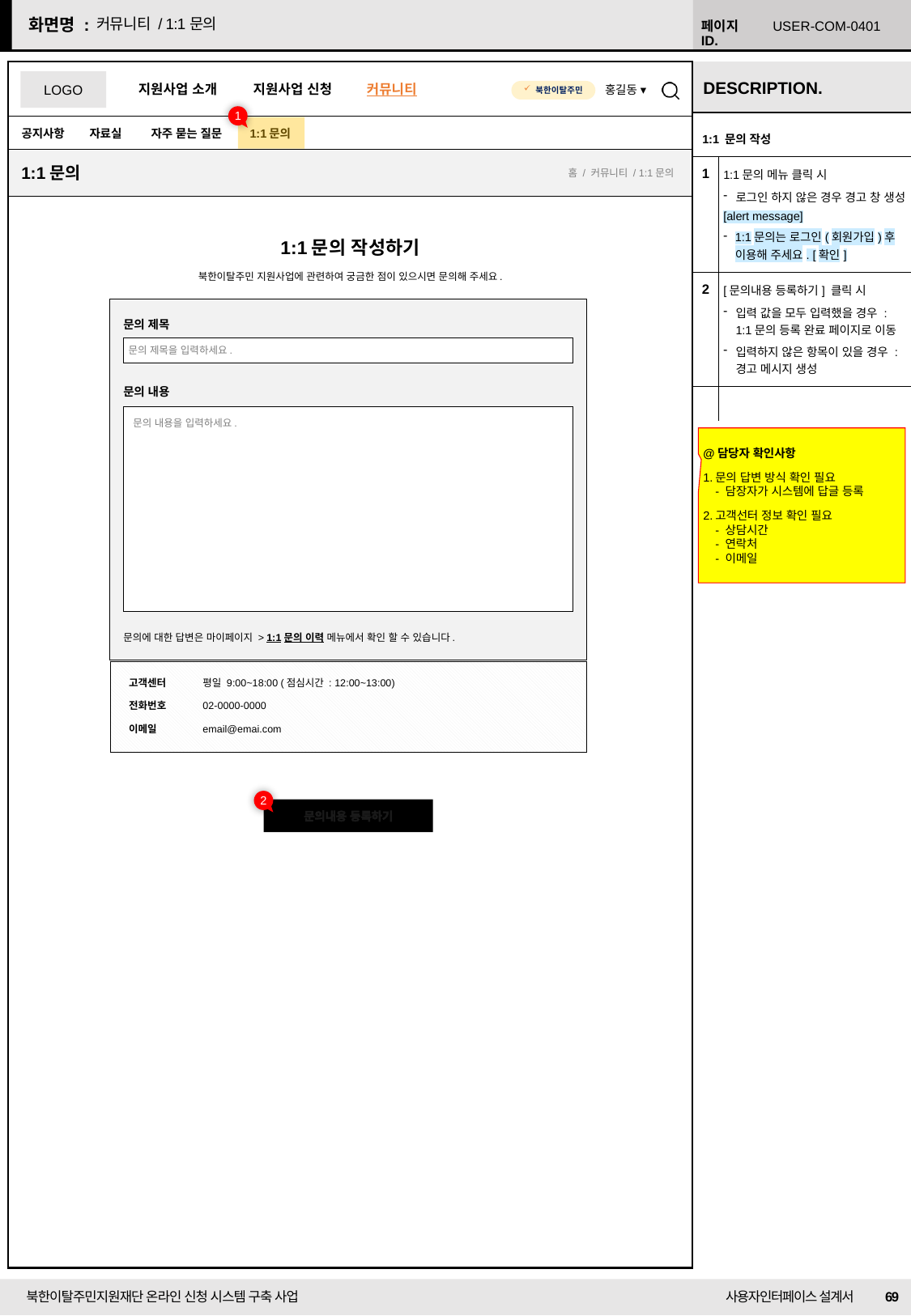

커뮤니티 / 1:1문의
USER-COM-0401
1

| 1:1 문의 작성 |  |
| --- | --- |
| 1 | 1:1문의 메뉴 클릭 시 로그인 하지 않은 경우 경고 창 생성 [alert message] 1:1문의는 로그인(회원가입)후 이용해 주세요. [확인] |
| 2 | [문의내용 등록하기] 클릭 시 입력 값을 모두 입력했을 경우 : 1:1문의 등록 완료 페이지로 이동 입력하지 않은 항목이 있을 경우 : 경고 메시지 생성 |
|  |  |
1:1문의
홈 / 커뮤니티 / 1:1문의
1:1문의 작성하기
북한이탈주민 지원사업에 관련하여 궁금한 점이 있으시면 문의해 주세요.

문의 제목
문의 제목을 입력하세요.
문의 내용
문의 내용을 입력하세요.
문의에 대한 답변은 마이페이지 > 1:1문의 이력 메뉴에서 확인 할 수 있습니다.

고객센터
평일 9:00~18:00 (점심시간 : 12:00~13:00)
전화번호
02-0000-0000
이메일
email@emai.com
@담당자 확인사항
문의 답변 방식 확인 필요
- 담장자가 시스템에 답글 등록
고객선터 정보 확인 필요
- 상담시간
- 연락처
- 이메일
2
문의내용 등록하기
69